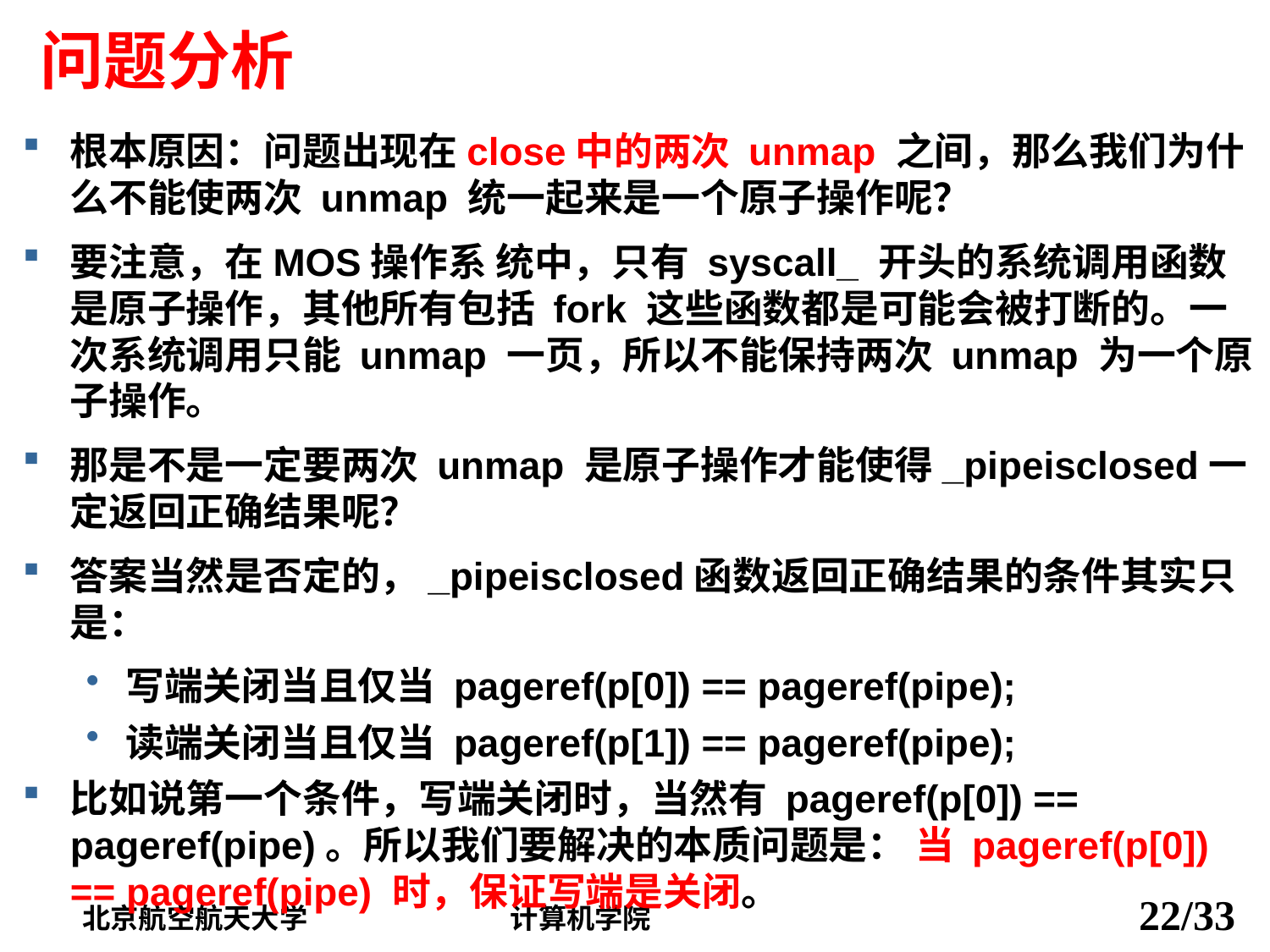

# 问题分析
根本原因：问题出现在close中的两次 unmap 之间，那么我们为什么不能使两次 unmap 统一起来是一个原子操作呢？
要注意，在MOS操作系 统中，只有 syscall_ 开头的系统调用函数是原子操作，其他所有包括 fork 这些函数都是可能会被打断的。一次系统调用只能 unmap 一页，所以不能保持两次 unmap 为一个原子操作。
那是不是一定要两次 unmap 是原子操作才能使得_pipeisclosed一 定返回正确结果呢？
答案当然是否定的，_pipeisclosed函数返回正确结果的条件其实只是：
写端关闭当且仅当 pageref(p[0]) == pageref(pipe);
读端关闭当且仅当 pageref(p[1]) == pageref(pipe);
比如说第一个条件，写端关闭时，当然有 pageref(p[0]) == pageref(pipe)。所以我们要解决的本质问题是： 当 pageref(p[0]) == pageref(pipe) 时，保证写端是关闭。